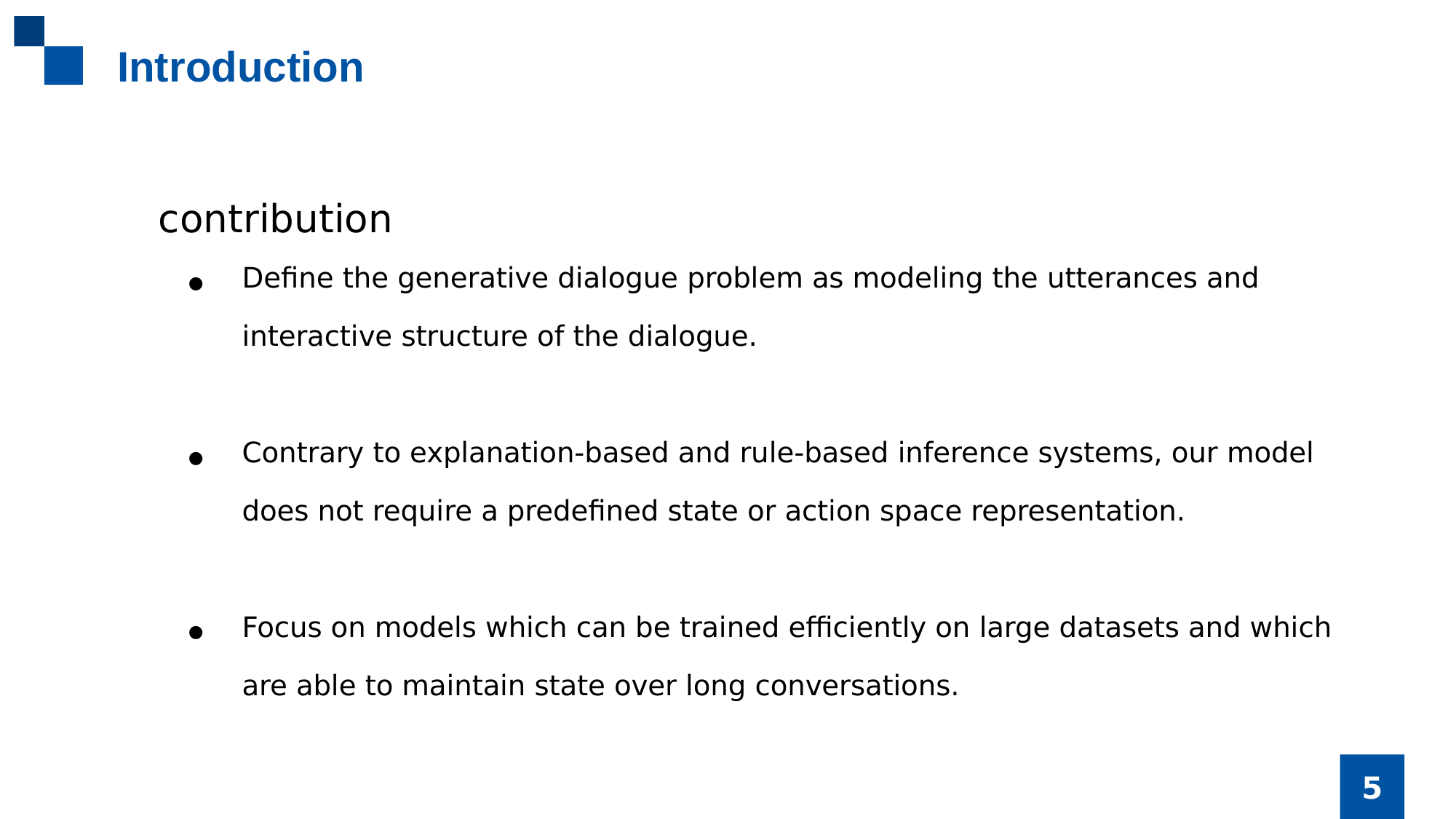

Introduction
最contribution

Define the generative dialogue problem as modeling the utterances and interactive structure of the dialogue.

Contrary to explanation-based and rule-based inference systems, our model does not require a predefined state or action space representation.

Focus on models which can be trained efficiently on large datasets and which are able to maintain state over long conversations.
5